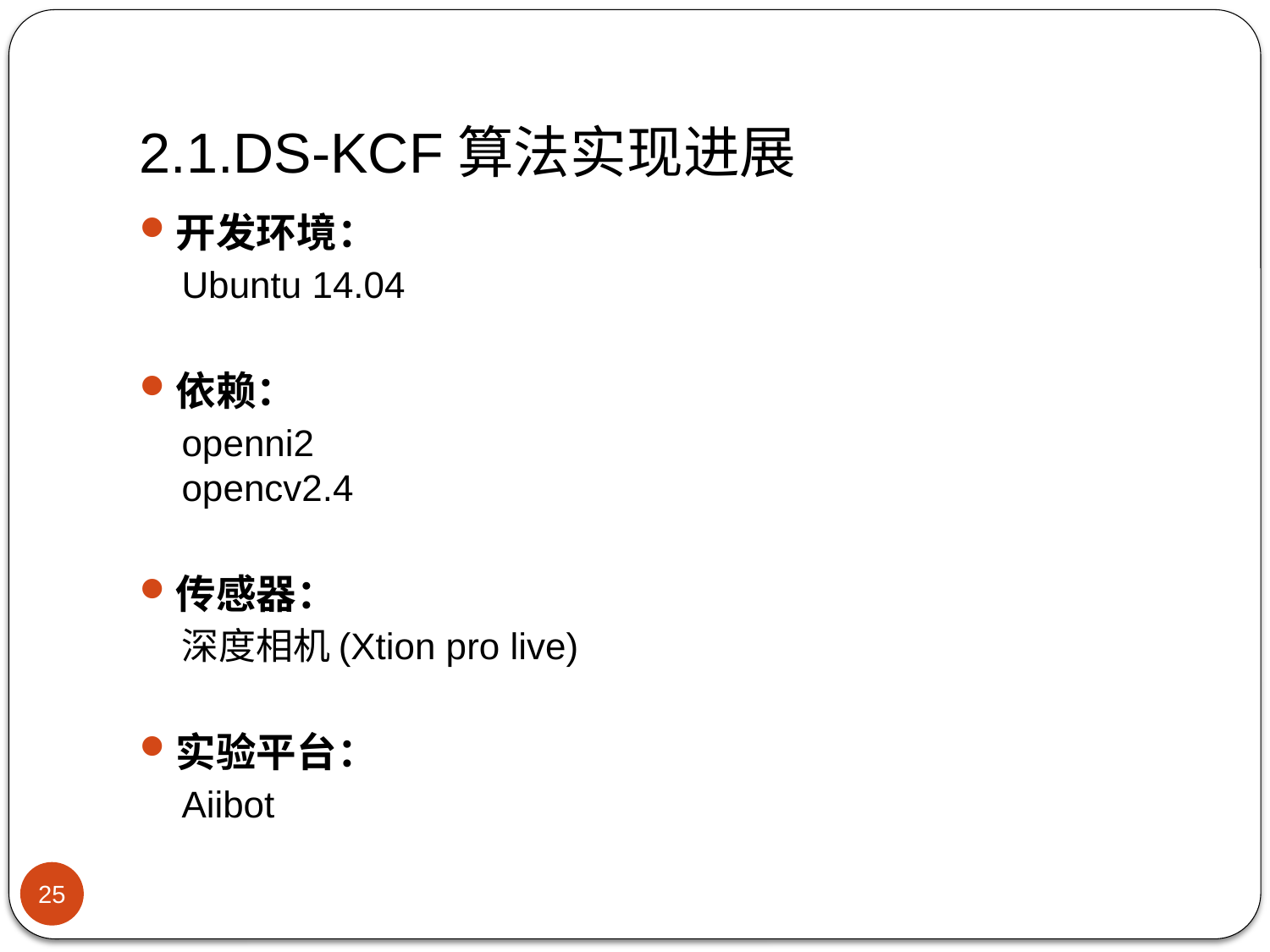

# 2.1.DS-KCF算法实现进展
开发环境：
Ubuntu 14.04

依赖：
openni2
opencv2.4

传感器：
深度相机(Xtion pro live)

实验平台：
Aiibot

25